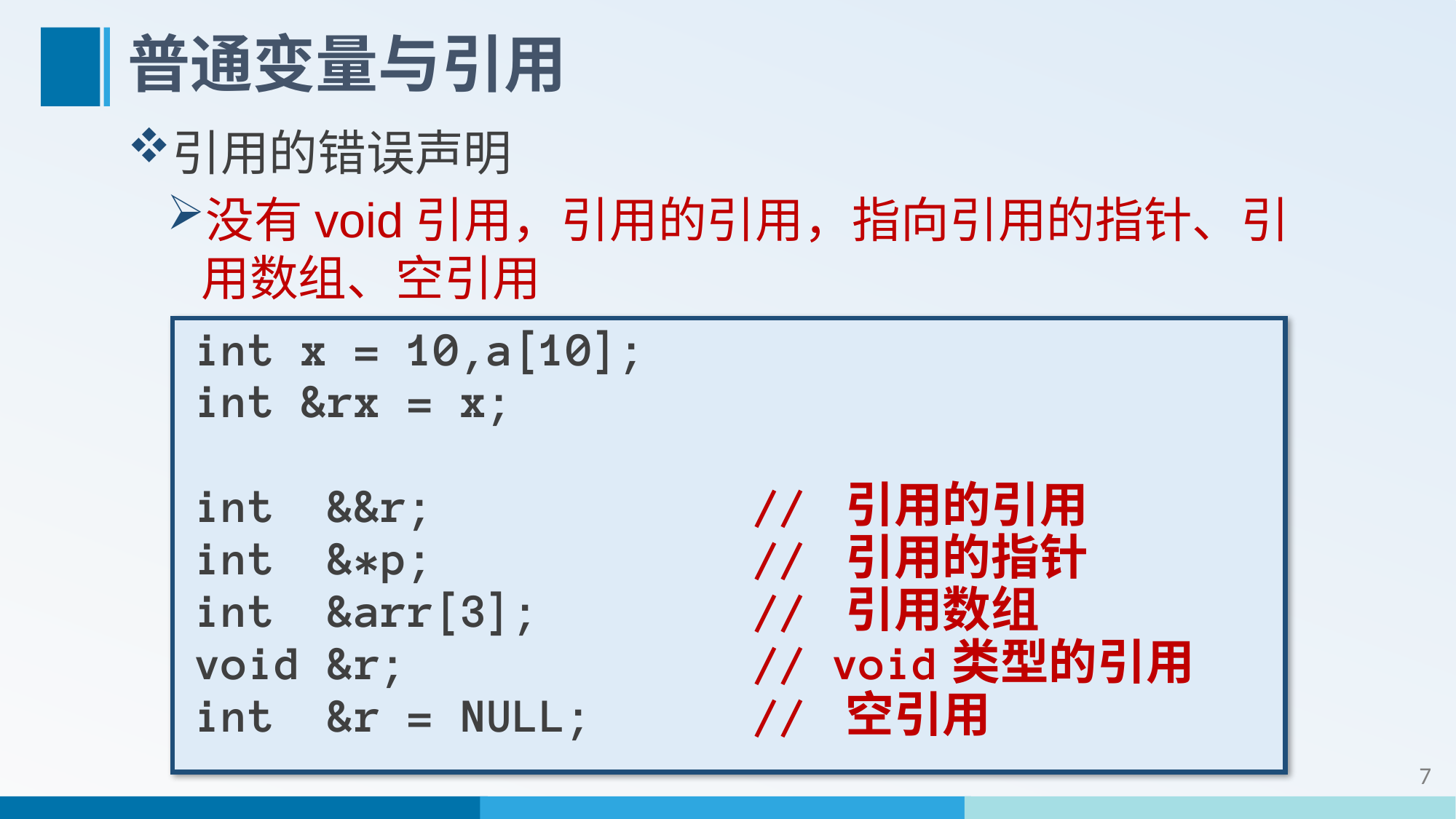

# 普通变量与引用
引用的错误声明
没有void引用，引用的引用，指向引用的指针、引用数组、空引用
int x = 10,a[10];
int &rx = x;

int  &&r;            // 引用的引用
int  &*p;            // 引用的指针
int  &arr[3];        // 引用数组
void &r;             // void类型的引用
int  &r = NULL;      // 空引用